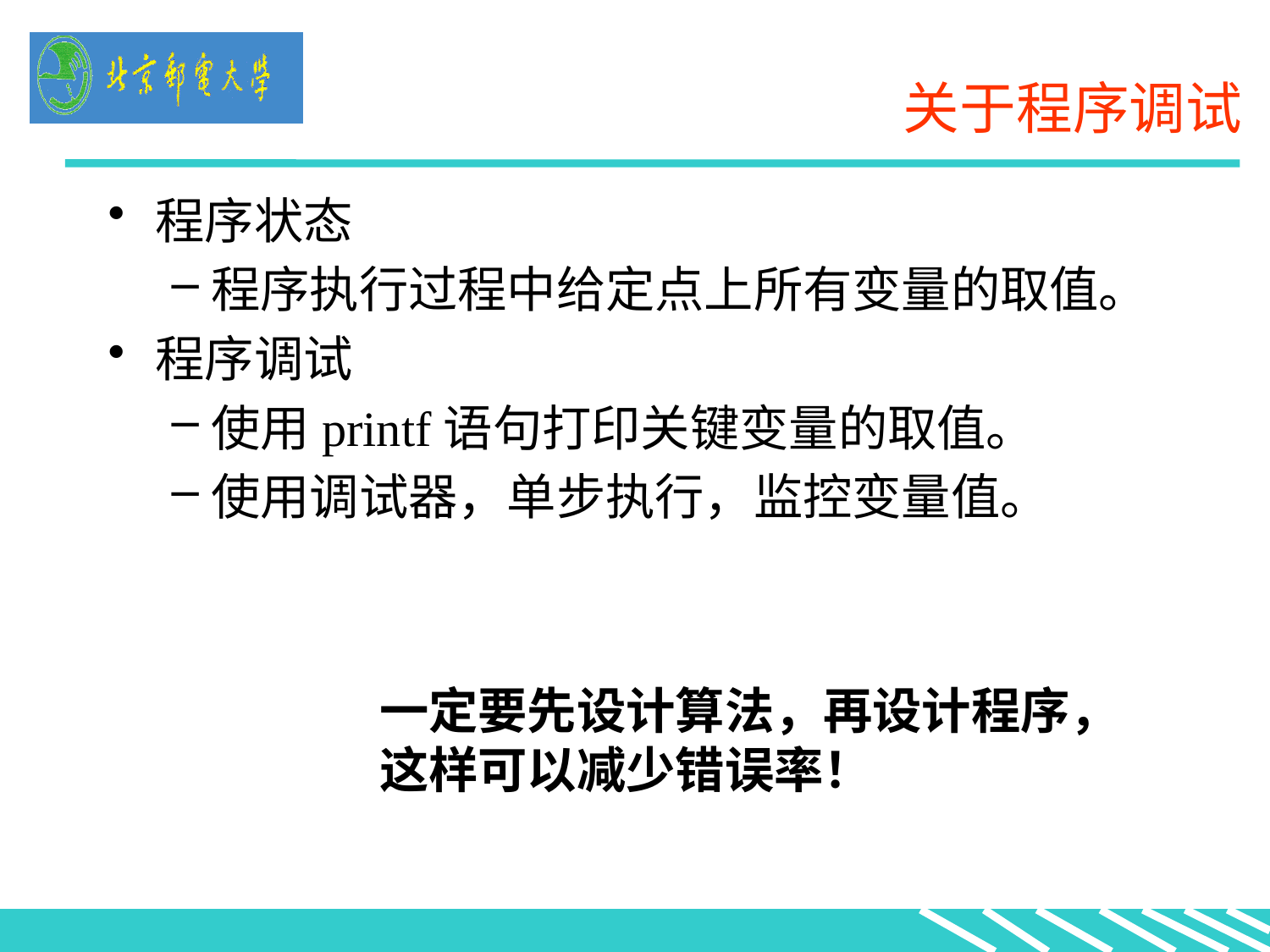

# 关于程序调试
程序状态
程序执行过程中给定点上所有变量的取值。
程序调试
使用printf语句打印关键变量的取值。
使用调试器，单步执行，监控变量值。

一定要先设计算法，再设计程序，这样可以减少错误率！
12